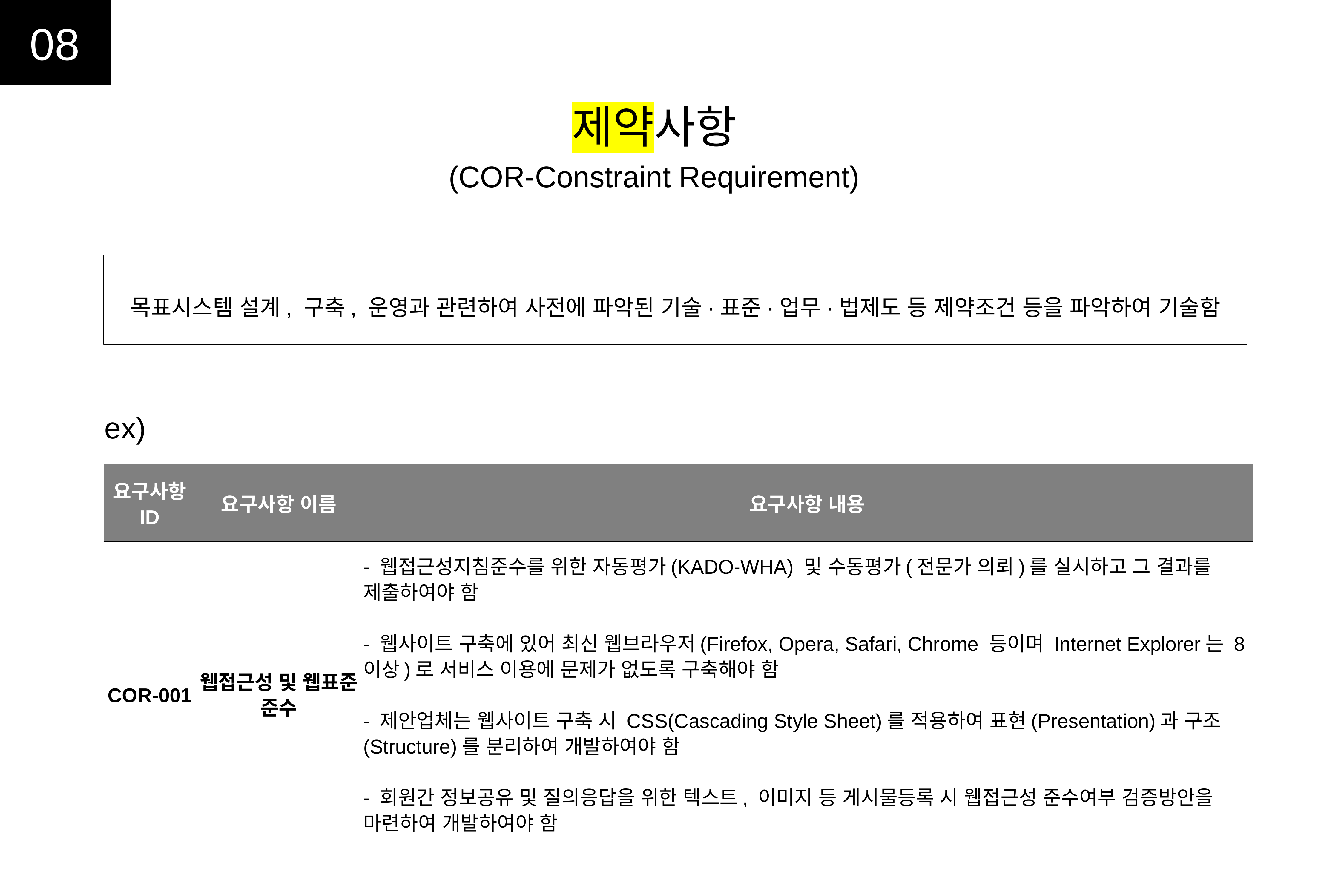

08
제약사항
(COR-Constraint Requirement)
목표시스템 설계, 구축, 운영과 관련하여 사전에 파악된 기술·표준·업무·법제도 등 제약조건 등을 파악하여 기술함
ex)
| 요구사항 ID | 요구사항 이름 | 요구사항 내용 |
| --- | --- | --- |
| COR-001 | 웹접근성 및 웹표준 준수 | - 웹접근성지침준수를 위한 자동평가(KADO-WHA) 및 수동평가(전문가 의뢰)를 실시하고 그 결과를 제출하여야 함 - 웹사이트 구축에 있어 최신 웹브라우저(Firefox, Opera, Safari, Chrome 등이며 Internet Explorer는 8이상)로 서비스 이용에 문제가 없도록 구축해야 함 - 제안업체는 웹사이트 구축 시 CSS(Cascading Style Sheet)를 적용하여 표현(Presentation)과 구조(Structure)를 분리하여 개발하여야 함 - 회원간 정보공유 및 질의응답을 위한 텍스트, 이미지 등 게시물등록 시 웹접근성 준수여부 검증방안을 마련하여 개발하여야 함 |